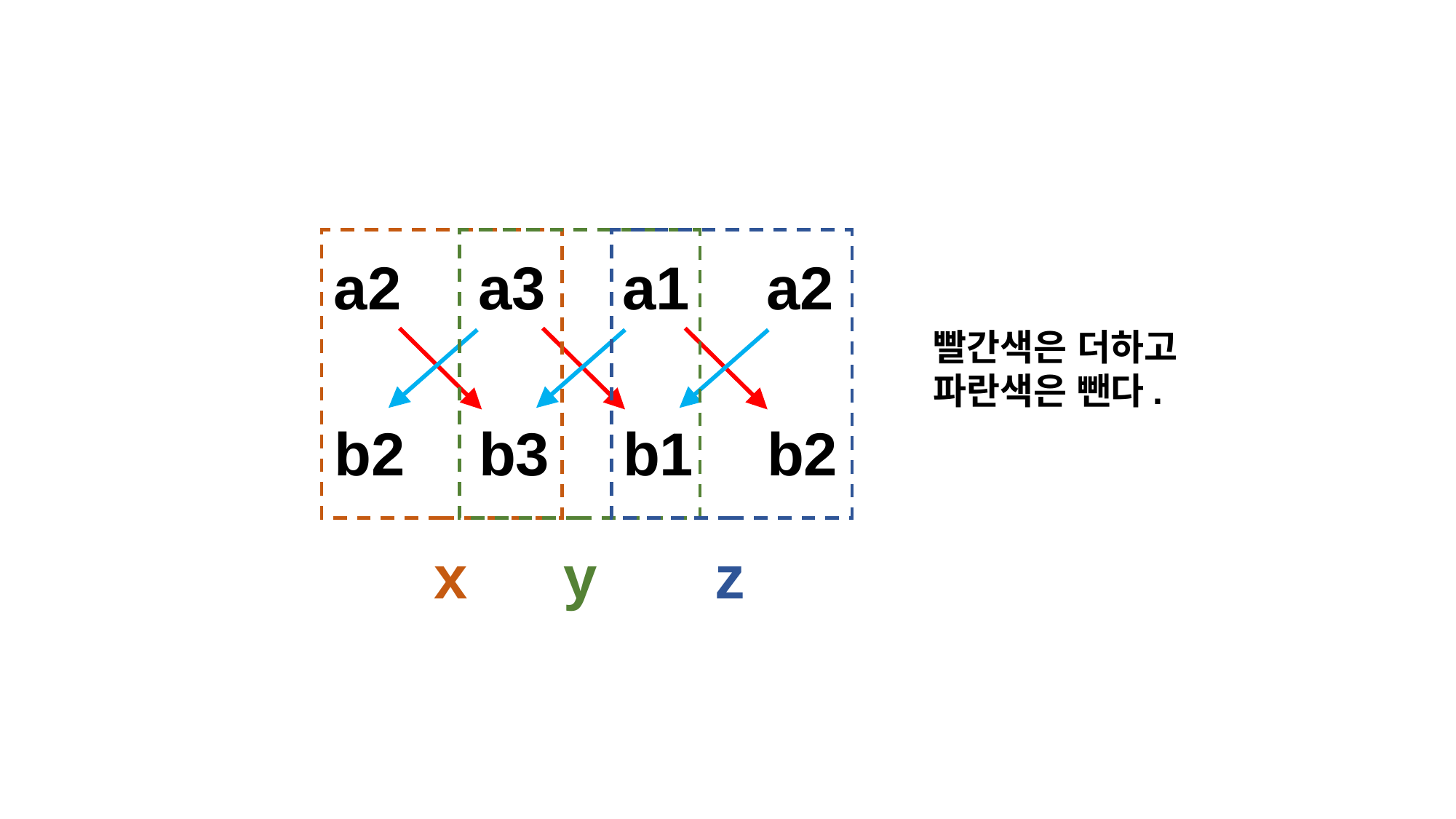

a2
a3
a1
a2
빨간색은 더하고
파란색은 뺀다.
b2
b3
b1
b2
x
y
z